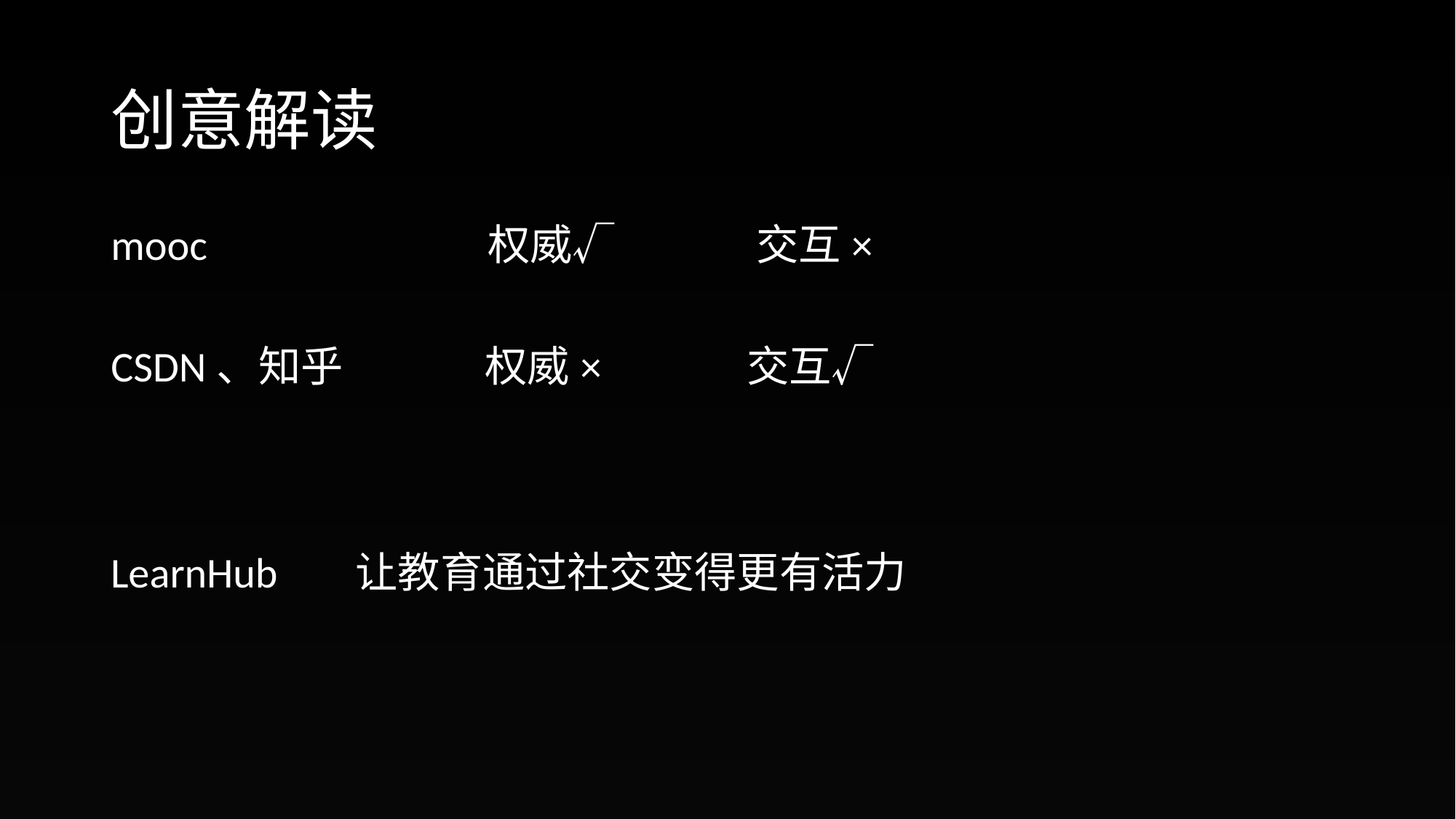

# 创意解读
mooc                            权威√               交互×

CSDN、知乎               权威×              交互√

LearnHub       让教育通过社交变得更有活力